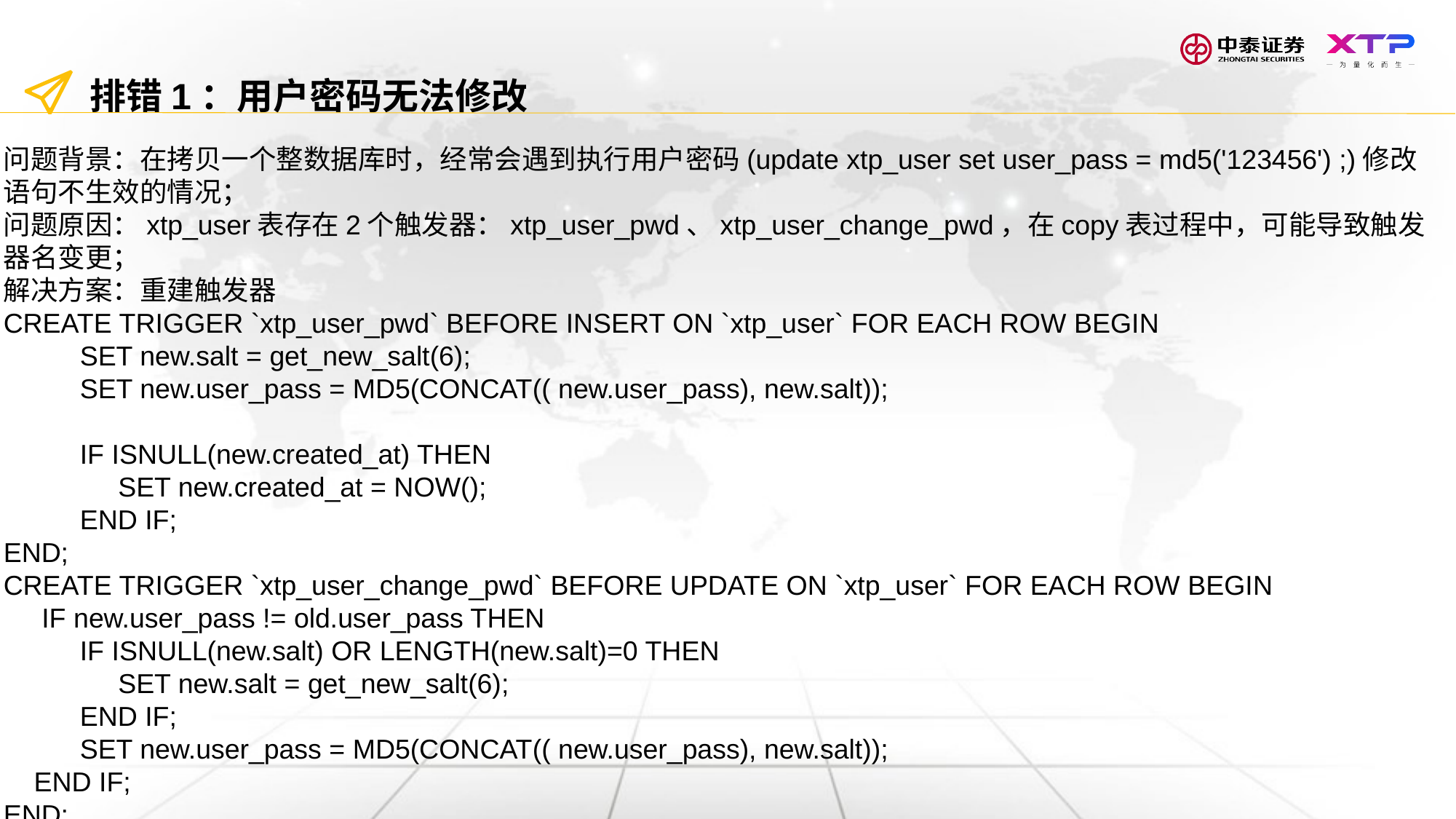

# 排错1：用户密码无法修改

问题背景：在拷贝一个整数据库时，经常会遇到执行用户密码(update xtp_user set user_pass = md5('123456') ;)修改语句不生效的情况；
问题原因：xtp_user表存在2个触发器：xtp_user_pwd、xtp_user_change_pwd，在copy表过程中，可能导致触发器名变更；
解决方案：重建触发器
CREATE TRIGGER `xtp_user_pwd` BEFORE INSERT ON `xtp_user` FOR EACH ROW BEGIN
          SET new.salt = get_new_salt(6);
          SET new.user_pass = MD5(CONCAT(( new.user_pass), new.salt));

          IF ISNULL(new.created_at) THEN
               SET new.created_at = NOW();
          END IF;
END;
CREATE TRIGGER `xtp_user_change_pwd` BEFORE UPDATE ON `xtp_user` FOR EACH ROW BEGIN
     IF new.user_pass != old.user_pass THEN
          IF ISNULL(new.salt) OR LENGTH(new.salt)=0 THEN
               SET new.salt = get_new_salt(6);
          END IF;
          SET new.user_pass = MD5(CONCAT(( new.user_pass), new.salt));
    END IF;
END;